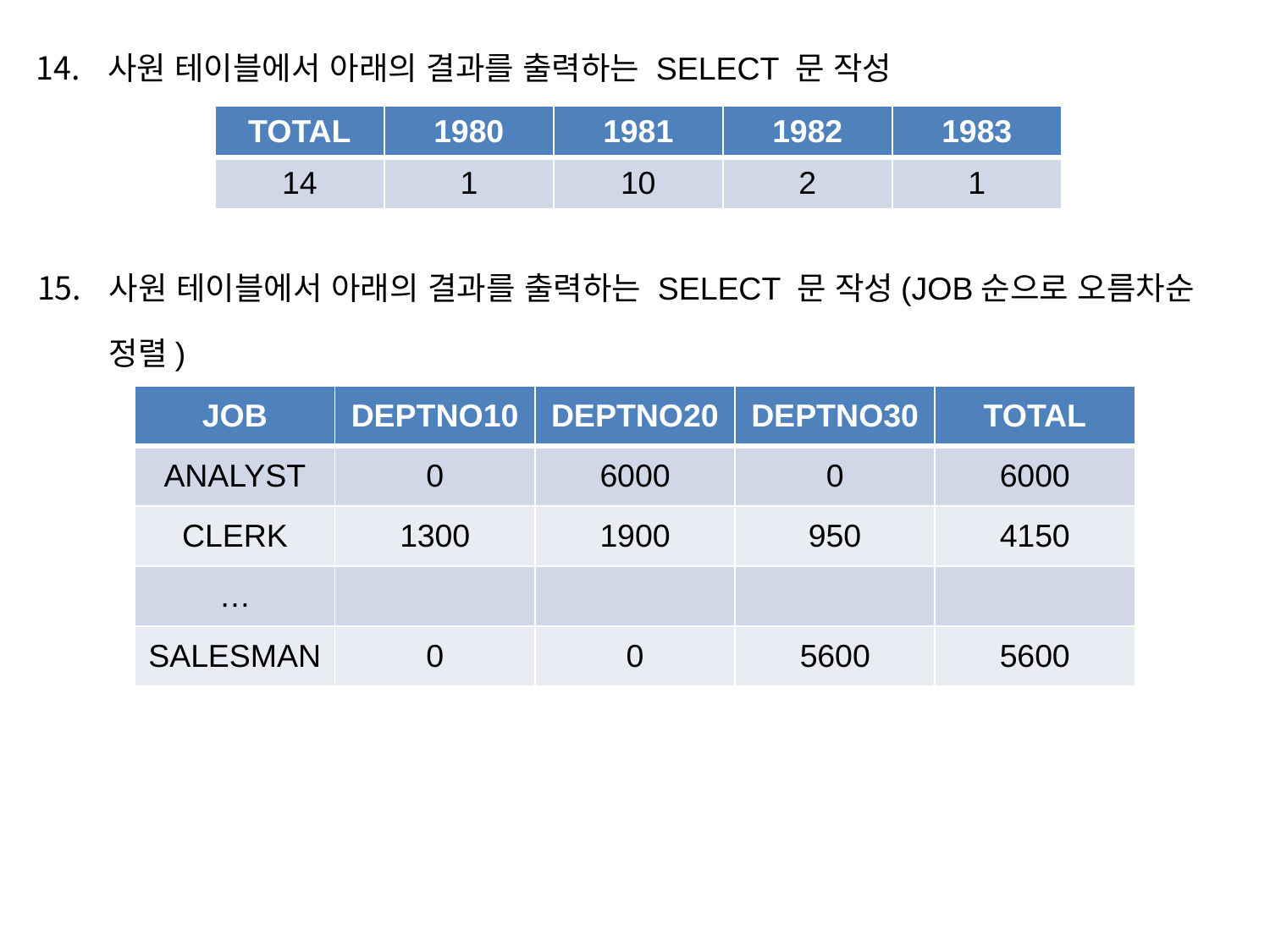

사원 테이블에서 아래의 결과를 출력하는 SELECT 문 작성
| TOTAL | 1980 | 1981 | 1982 | 1983 |
| --- | --- | --- | --- | --- |
| 14 | 1 | 10 | 2 | 1 |
사원 테이블에서 아래의 결과를 출력하는 SELECT 문 작성(JOB순으로 오름차순 정렬)
| JOB | DEPTNO10 | DEPTNO20 | DEPTNO30 | TOTAL |
| --- | --- | --- | --- | --- |
| ANALYST | 0 | 6000 | 0 | 6000 |
| CLERK | 1300 | 1900 | 950 | 4150 |
| … |  |  |  |  |
| SALESMAN | 0 | 0 | 5600 | 5600 |